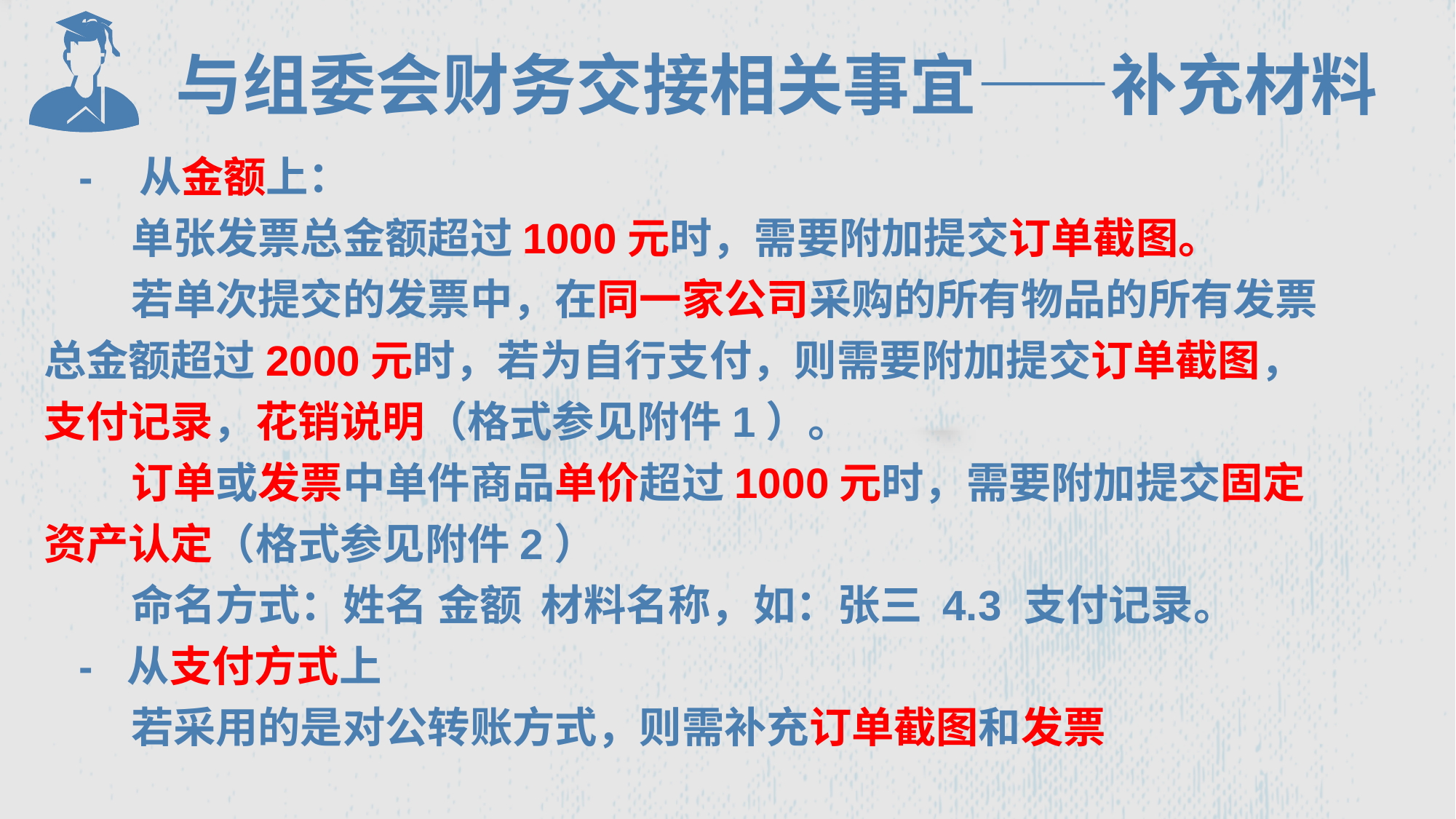

与组委会财务交接相关事宜——补充材料
   -   从金额上：
​        单张发票总金额超过1000元时，需要附加提交订单截图。
​        若单次提交的发票中，在同一家公司采购的所有物品的所有发票总金额超过2000元时，若为自行支付，则需要附加提交订单截图，支付记录，花销说明（格式参见附件1）。
        订单或发票中单件商品单价超过1000元时，需要附加提交固定资产认定​（格式参见附件2）
        命名方式：姓名 金额  材料名称，如：张三 4.3 支付记录。
   -  从支付方式上
        若采用的是对公转账方式，则需补充订单截图和发票